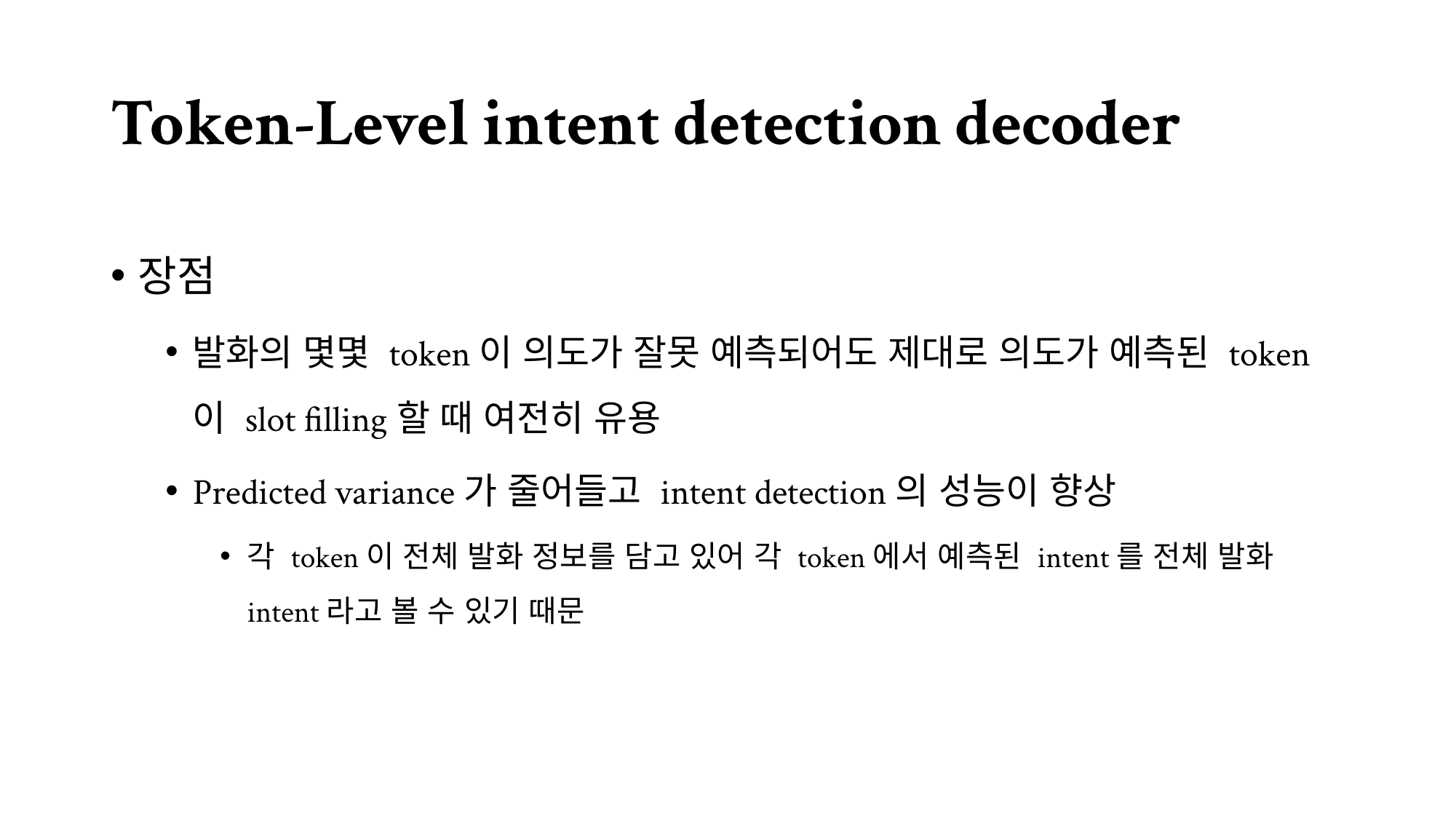

# Token-Level intent detection decoder
장점
발화의 몇몇 token이 의도가 잘못 예측되어도 제대로 의도가 예측된 token이 slot filling할 때 여전히 유용
Predicted variance가 줄어들고 intent detection의 성능이 향상
각 token이 전체 발화 정보를 담고 있어 각 token에서 예측된 intent를 전체 발화 intent라고 볼 수 있기 때문